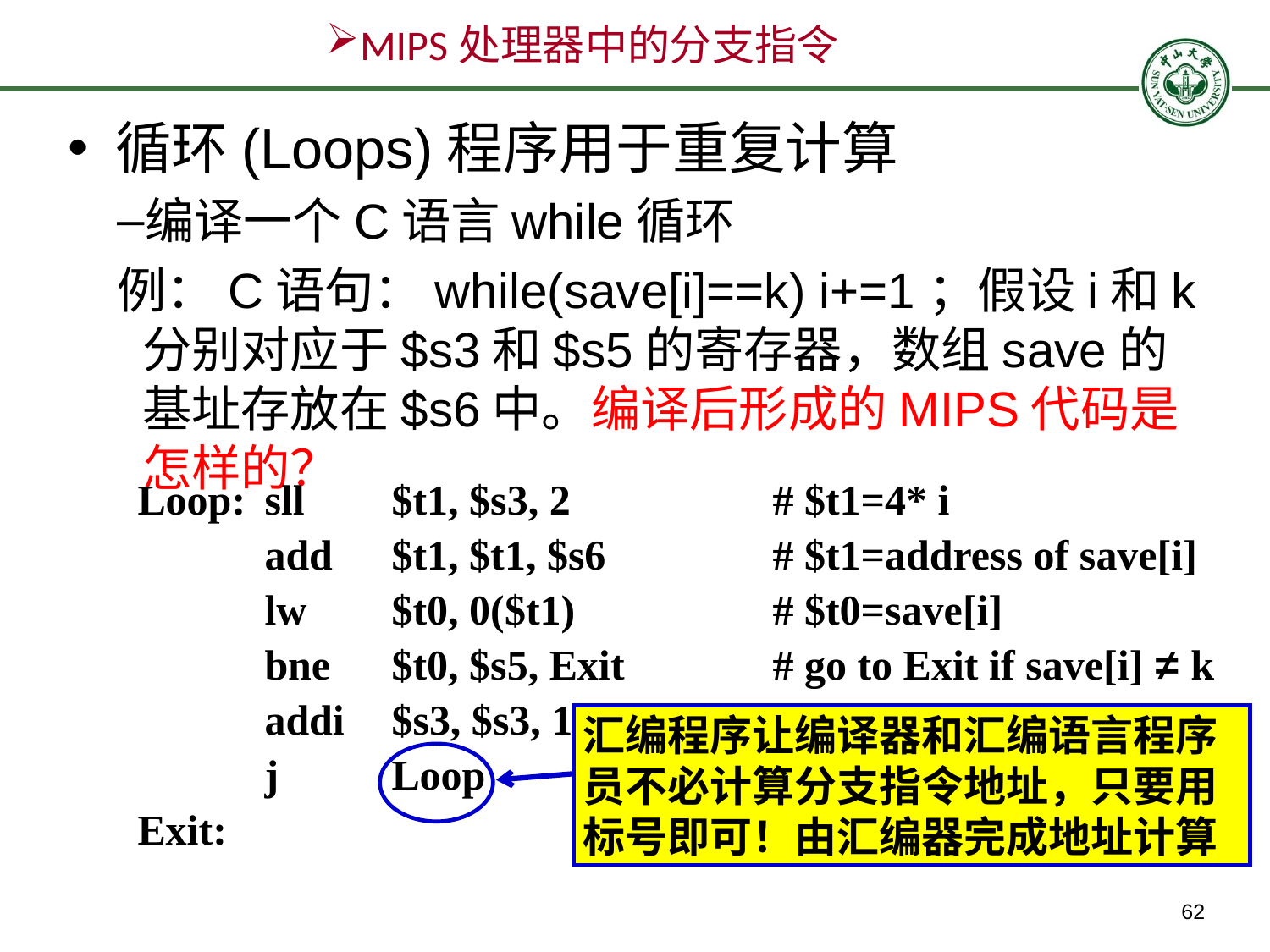

MIPS处理器中的分支指令
循环(Loops)程序用于重复计算
编译一个C语言while循环
例：C语句：while(save[i]==k) i+=1；假设i和k分别对应于$s3和$s5的寄存器，数组save的基址存放在$s6中。编译后形成的MIPS代码是怎样的？
Loop:	sll   	$t1, $s3, 2		# $t1=4* i
	add	$t1, $t1, $s6		# $t1=address of save[i]
	lw	$t0, 0($t1)		# $t0=save[i]
	bne	$t0, $s5, Exit		# go to Exit if save[i] ≠ k
	addi	$s3, $s3, 1		# i＝i+1
	j	Loop		            # go to Loop
Exit:
汇编程序让编译器和汇编语言程序员不必计算分支指令地址，只要用标号即可！由汇编器完成地址计算